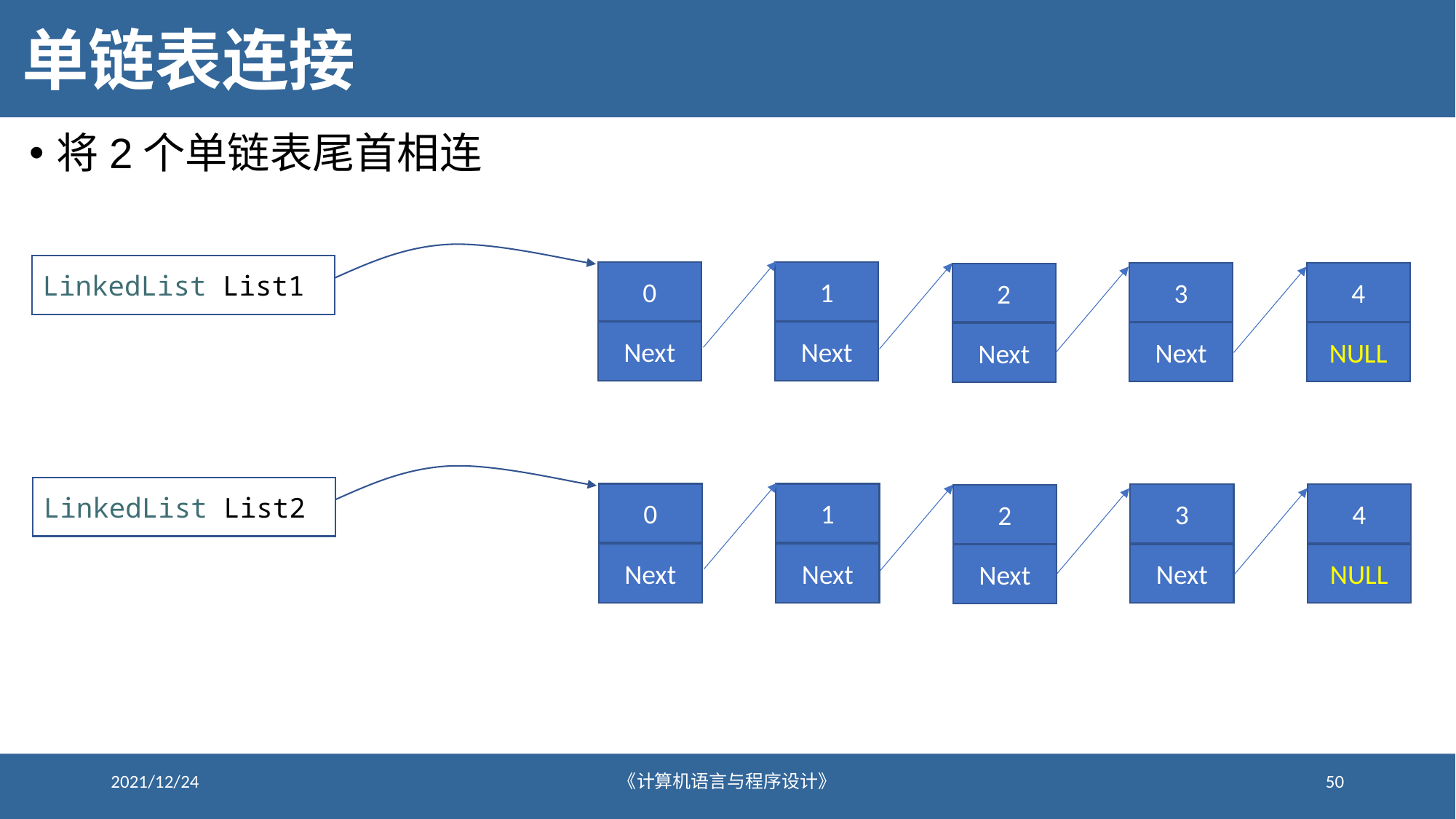

# 单链表连接
将2个单链表尾首相连

LinkedList List1L
0
Next
1
Next
3
Next
4
NULL
2
Next

LinkedList List2L
0
Next
1
Next
3
Next
4
NULL
2
Next
2021/12/24
《计算机语言与程序设计》
50